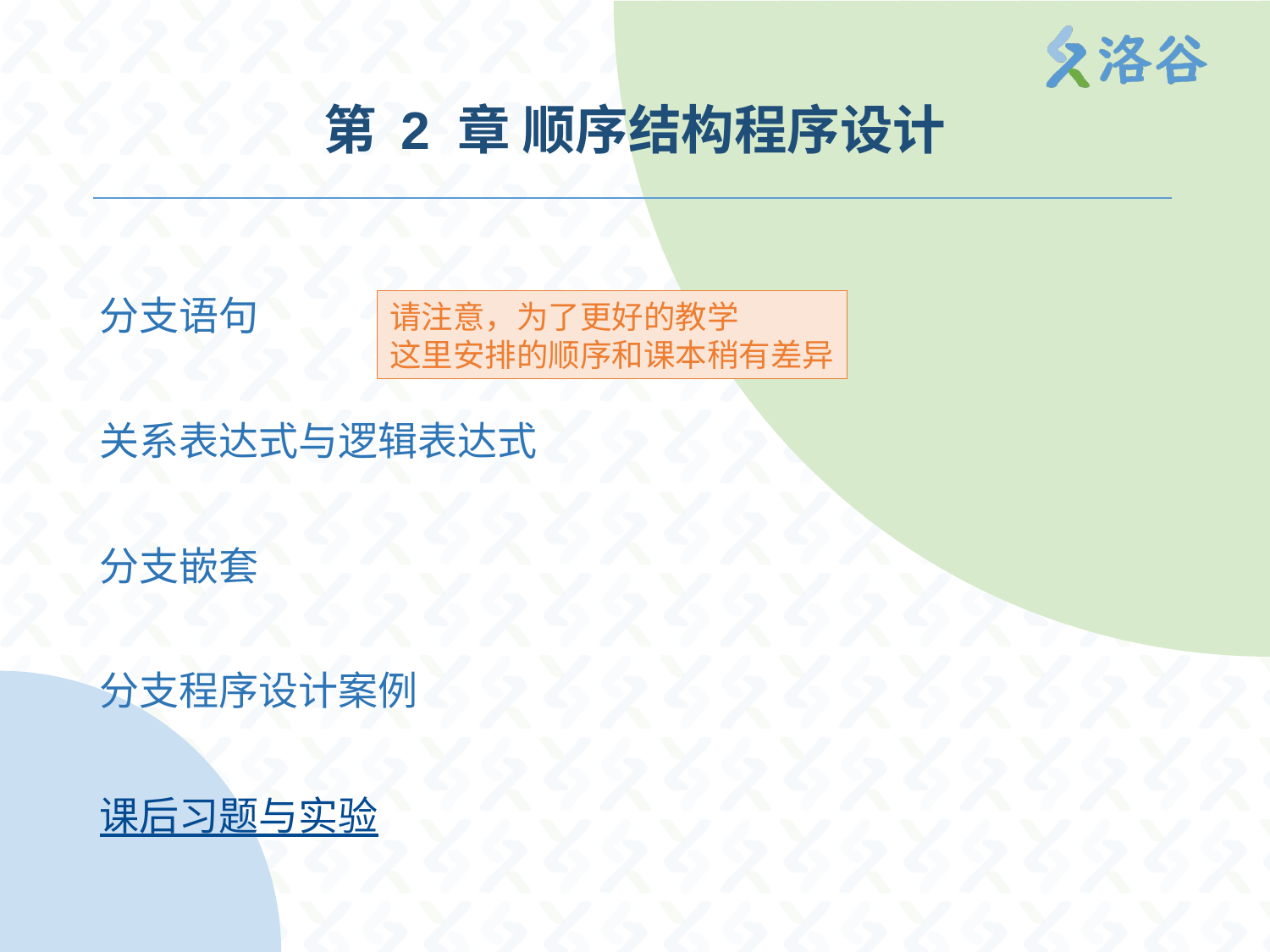

# 第 2 章 顺序结构程序设计
分支语句
关系表达式与逻辑表达式
分支嵌套
分支程序设计案例
课后习题与实验
请注意，为了更好的教学
这里安排的顺序和课本稍有差异